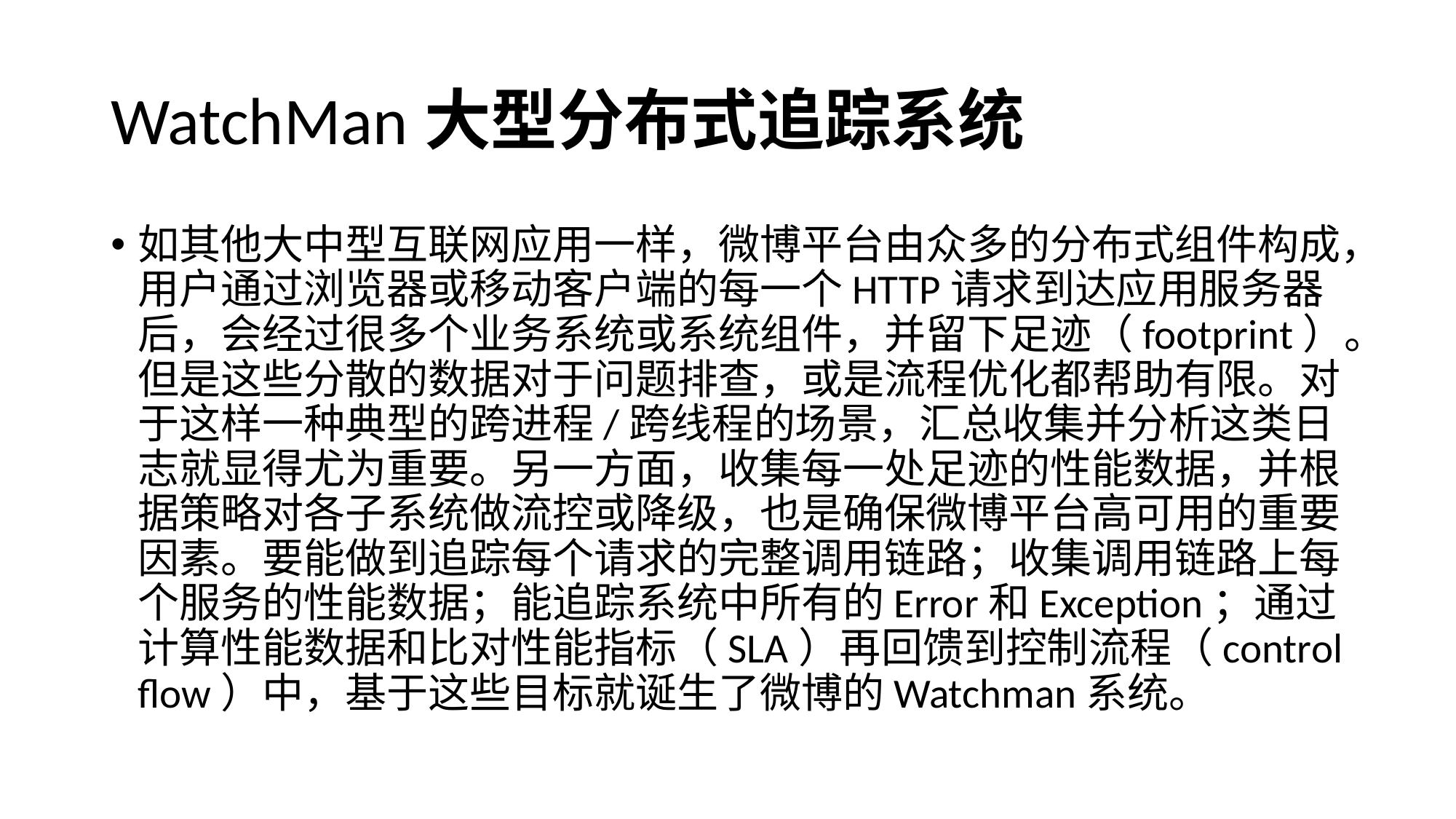

# WatchMan大型分布式追踪系统
如其他大中型互联网应用一样，微博平台由众多的分布式组件构成，用户通过浏览器或移动客户端的每一个HTTP请求到达应用服务器后，会经过很多个业务系统或系统组件，并留下足迹（footprint）。但是这些分散的数据对于问题排查，或是流程优化都帮助有限。对于这样一种典型的跨进程/跨线程的场景，汇总收集并分析这类日志就显得尤为重要。另一方面，收集每一处足迹的性能数据，并根据策略对各子系统做流控或降级，也是确保微博平台高可用的重要因素。要能做到追踪每个请求的完整调用链路；收集调用链路上每个服务的性能数据；能追踪系统中所有的Error和Exception；通过计算性能数据和比对性能指标（SLA）再回馈到控制流程（control flow）中，基于这些目标就诞生了微博的Watchman系统。